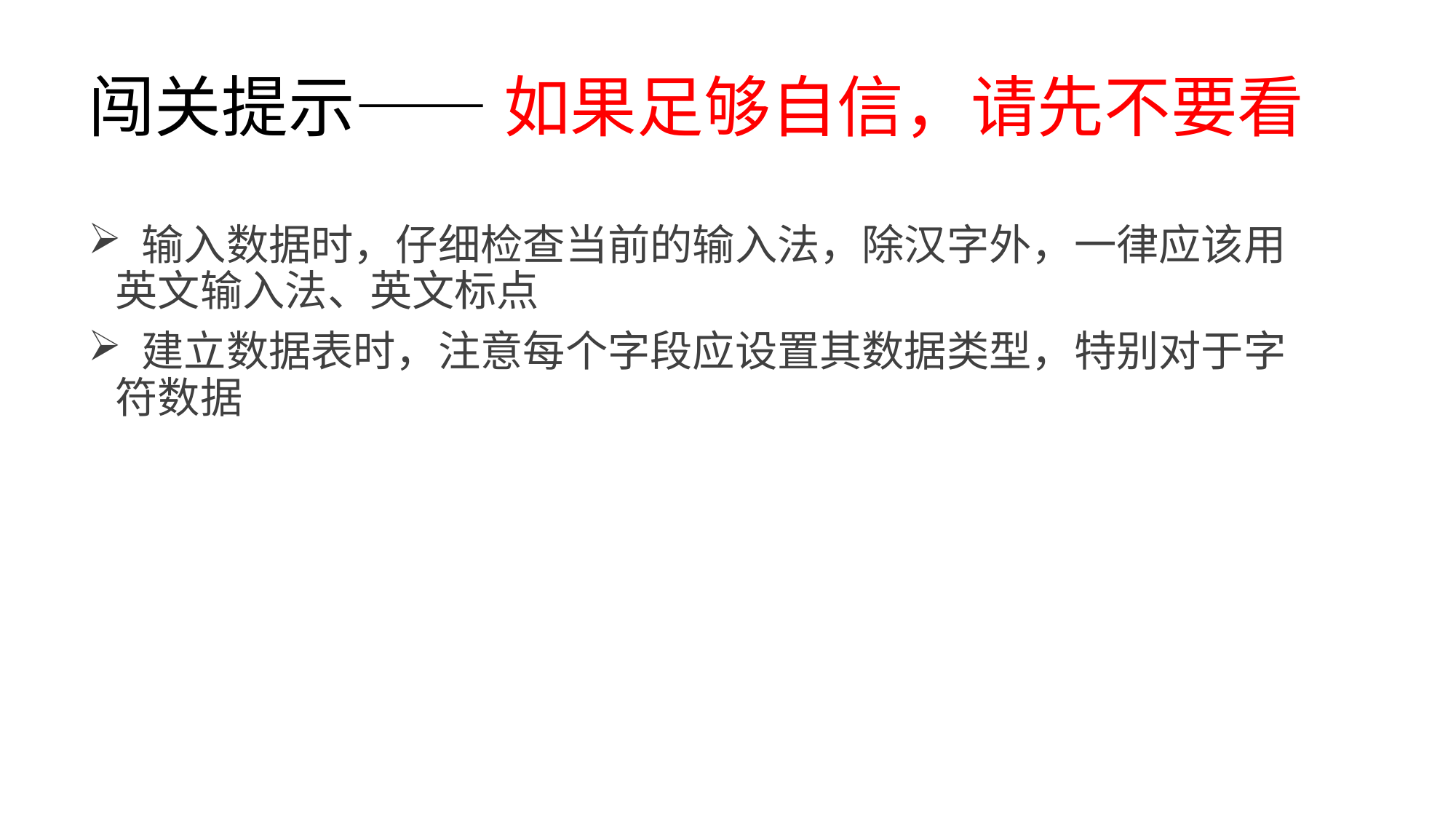

# 闯关提示—— 如果足够自信，请先不要看
 输入数据时，仔细检查当前的输入法，除汉字外，一律应该用英文输入法、英文标点
 建立数据表时，注意每个字段应设置其数据类型，特别对于字符数据